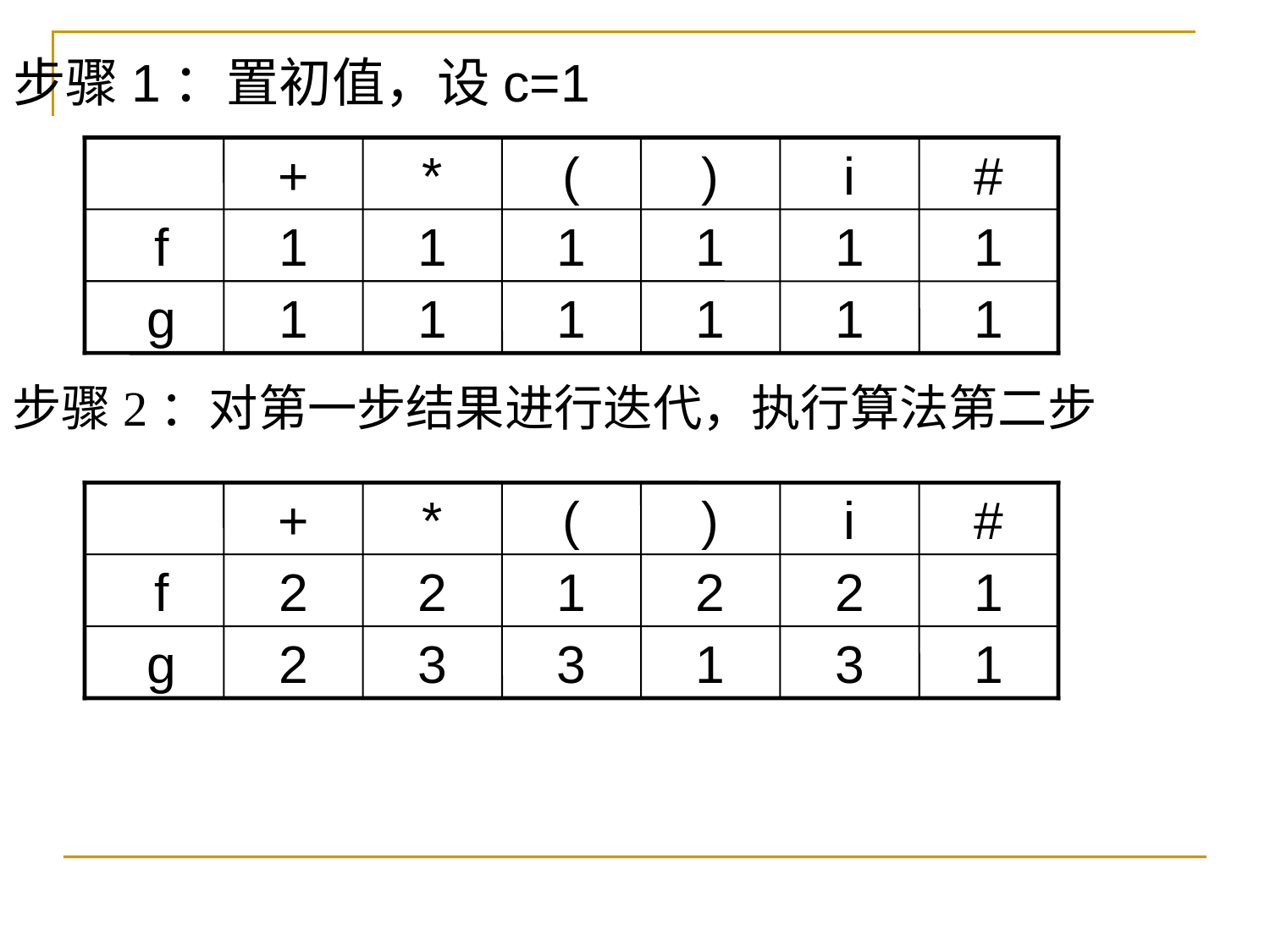

步骤1：置初值，设c=1

+

*

(

)

i

#

 f

1
1
1
1
1
1
 g

1
1
1
1
1
1

步骤2：对第一步结果进行迭代，执行算法第二步

+

*

(

)

i

#

 f

2
2
1
2
2
1
 g

2
3
3
1
3
1

60